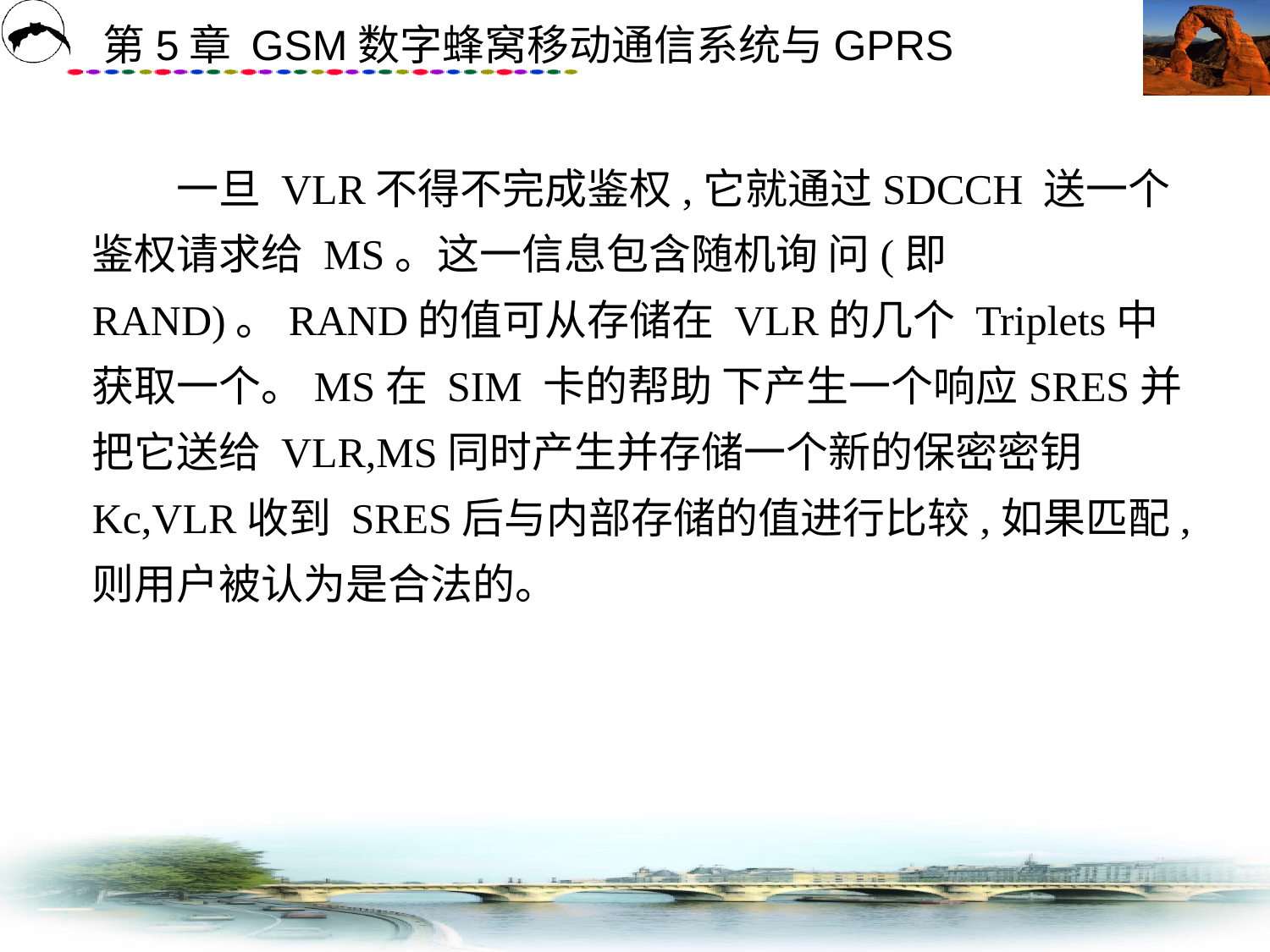

# 一旦 VLR不得不完成鉴权,它就通过SDCCH 送一个鉴权请求给 MS。这一信息包含随机询 问(即 RAND)。RAND的值可从存储在 VLR的几个 Triplets中获取一个。MS在 SIM 卡的帮助 下产生一个响应SRES并把它送给 VLR,MS同时产生并存储一个新的保密密钥 Kc,VLR收到 SRES后与内部存储的值进行比较,如果匹配,则用户被认为是合法的。